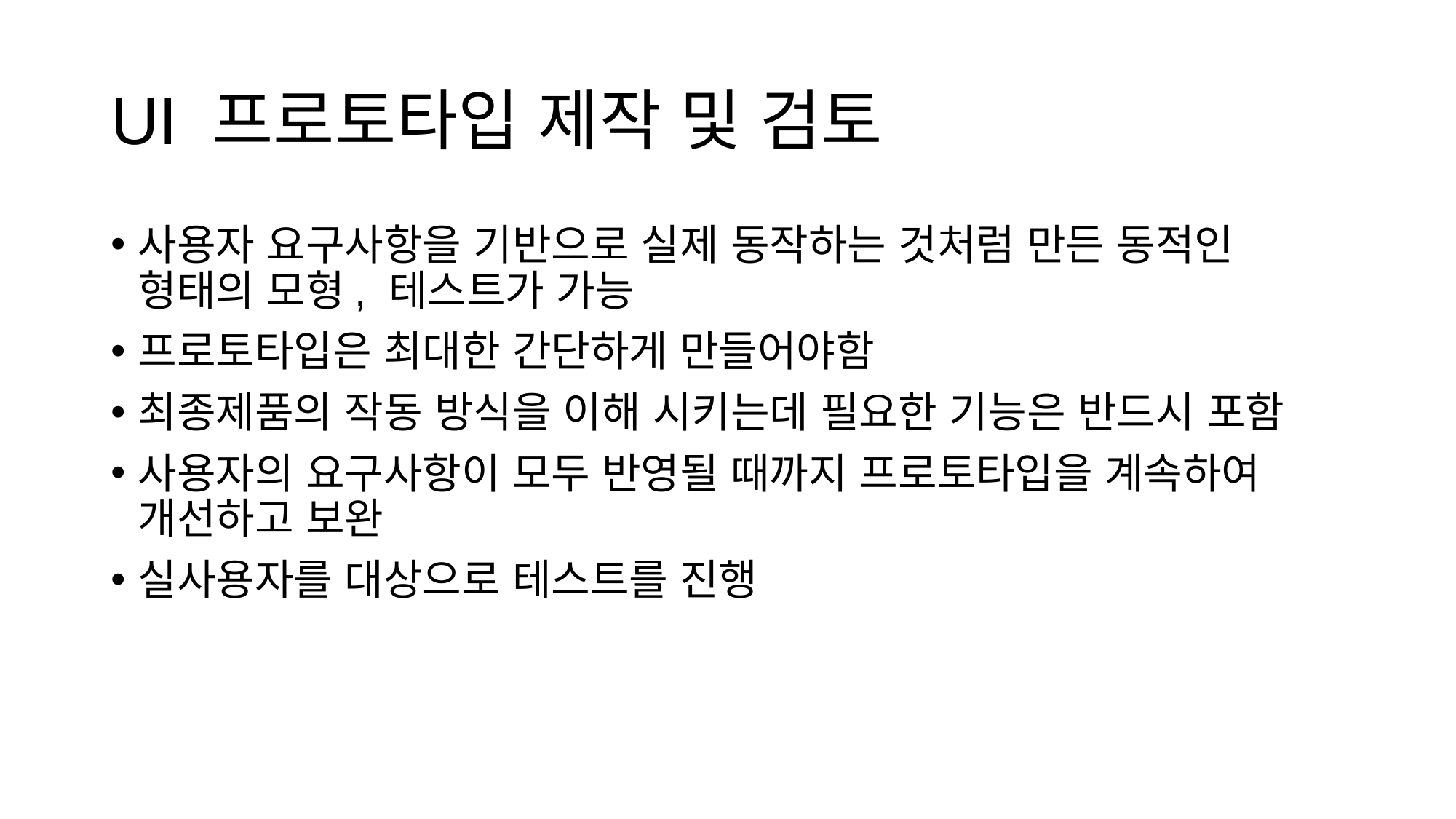

# UI 프로토타입 제작 및 검토
사용자 요구사항을 기반으로 실제 동작하는 것처럼 만든 동적인 형태의 모형, 테스트가 가능
프로토타입은 최대한 간단하게 만들어야함
최종제품의 작동 방식을 이해 시키는데 필요한 기능은 반드시 포함
사용자의 요구사항이 모두 반영될 때까지 프로토타입을 계속하여 개선하고 보완
실사용자를 대상으로 테스트를 진행